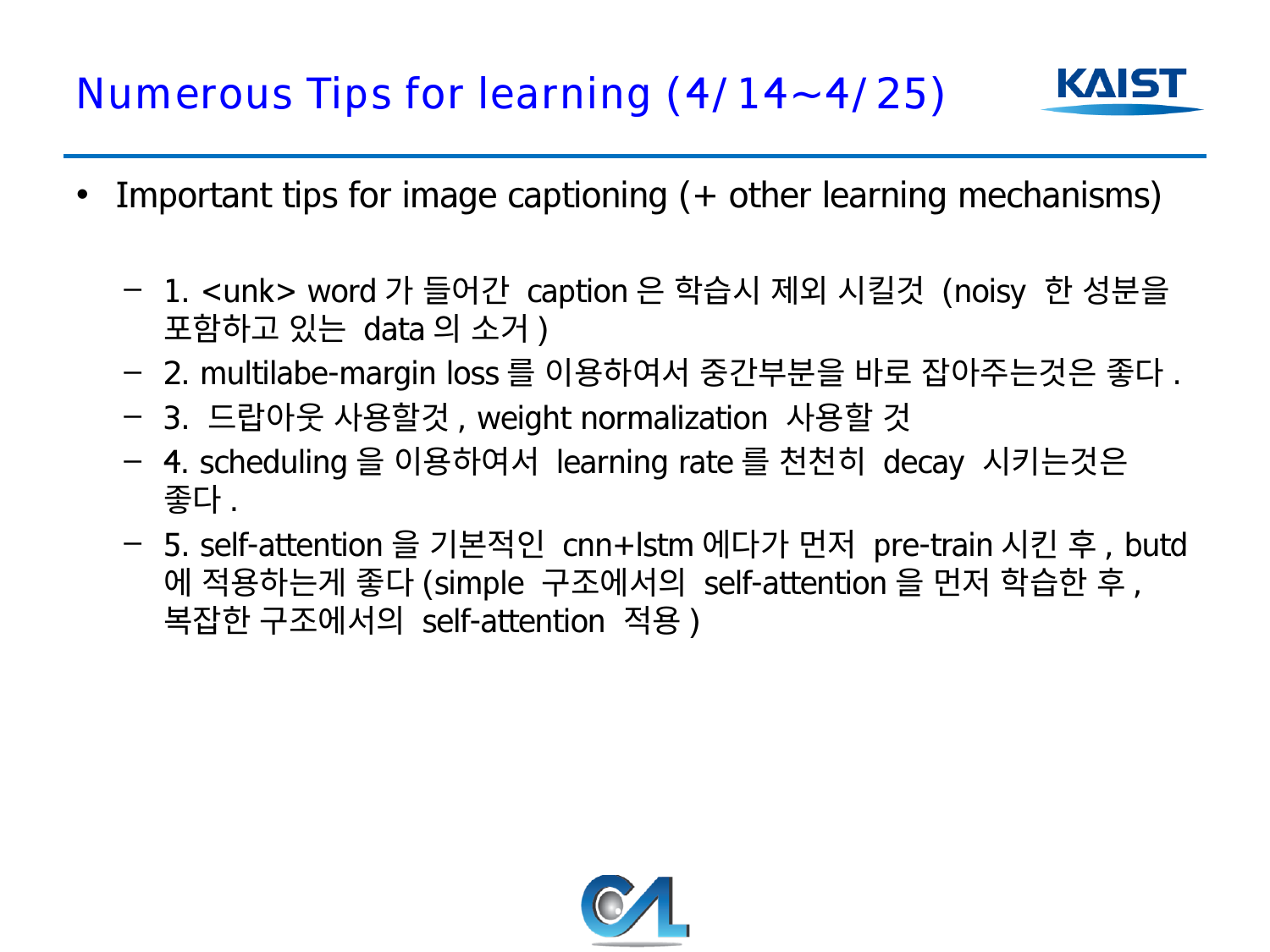

# Numerous Tips for learning (4/14~4/25)
Important tips for image captioning (+ other learning mechanisms)

1. <unk> word가 들어간 caption은 학습시 제외 시킬것 (noisy 한 성분을 포함하고 있는 data의 소거)
2. multilabe-margin loss를 이용하여서 중간부분을 바로 잡아주는것은 좋다.
3. 드랍아웃 사용할것, weight normalization 사용할 것
4. scheduling을 이용하여서 learning rate를 천천히 decay 시키는것은 좋다.
5. self-attention을 기본적인 cnn+lstm에다가 먼저 pre-train시킨 후, butd에 적용하는게 좋다(simple 구조에서의 self-attention을 먼저 학습한 후, 복잡한 구조에서의 self-attention 적용)